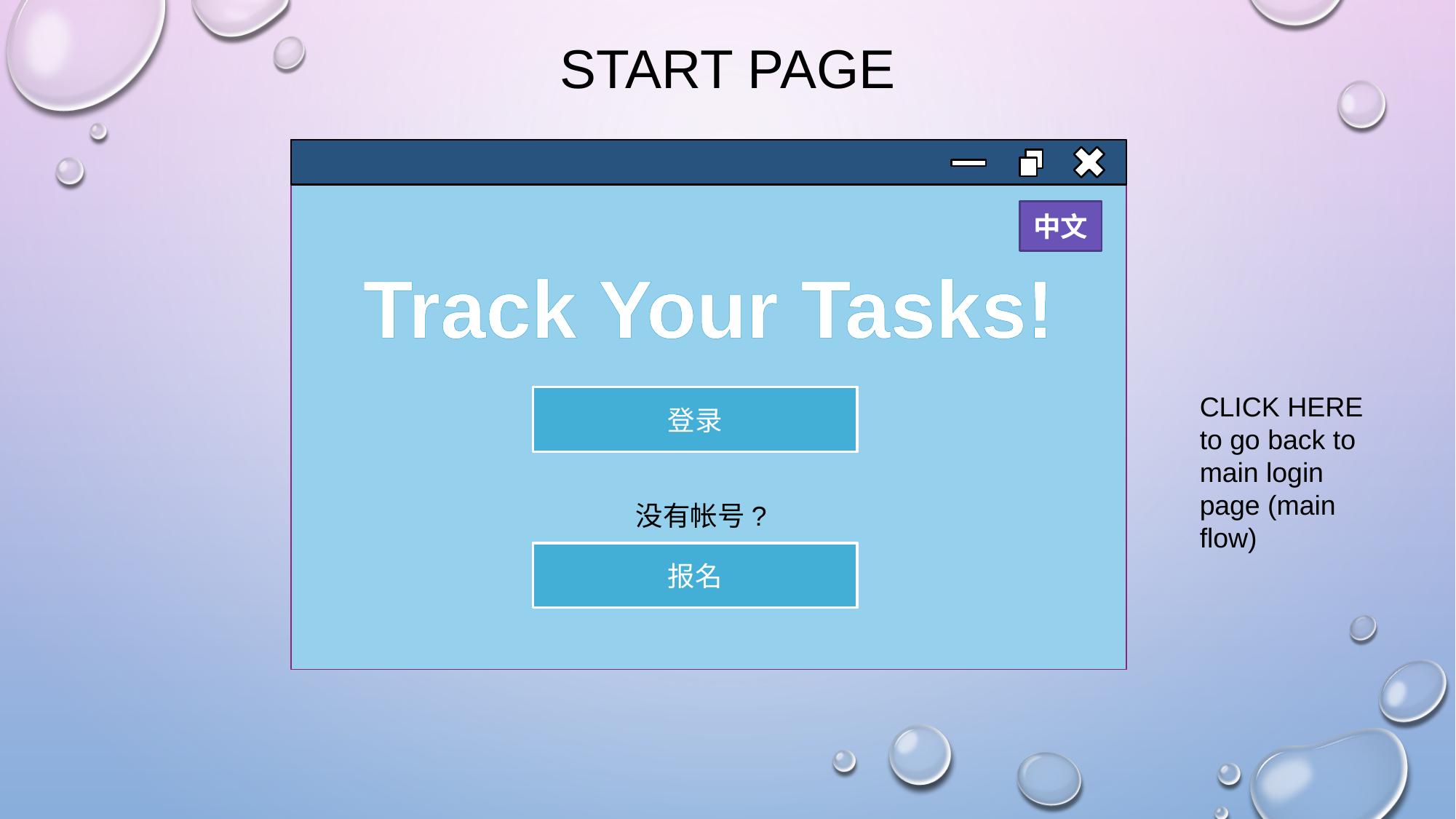

# Start page

中文
Track Your Tasks!
CLICK HERE to go back to main login page (main flow)
登录
没有帐号?
报名